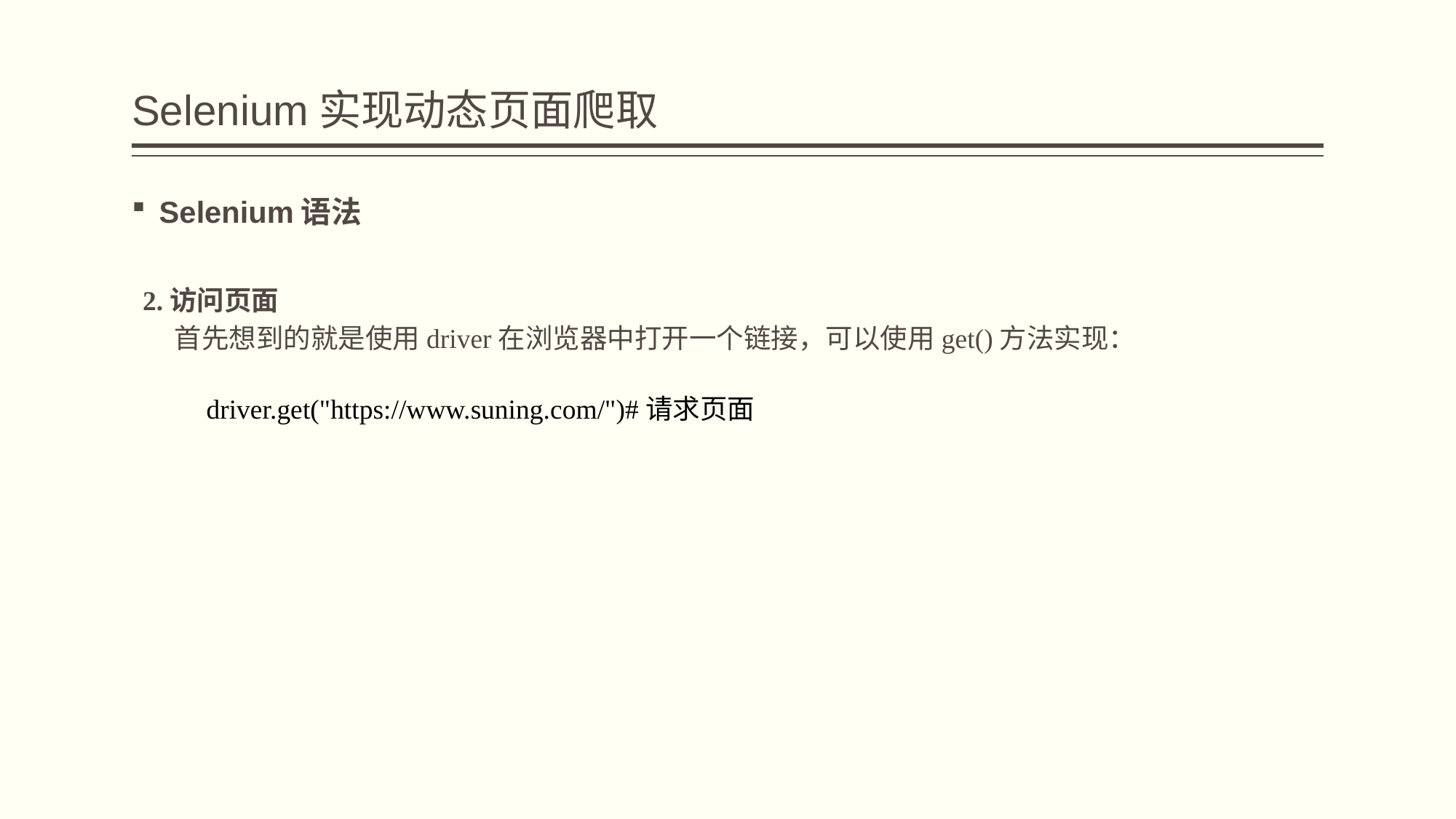

# Selenium实现动态页面爬取
Selenium语法
2.访问页面
首先想到的就是使用driver在浏览器中打开一个链接，可以使用get()方法实现：

driver.get("https://www.suning.com/")#请求页面